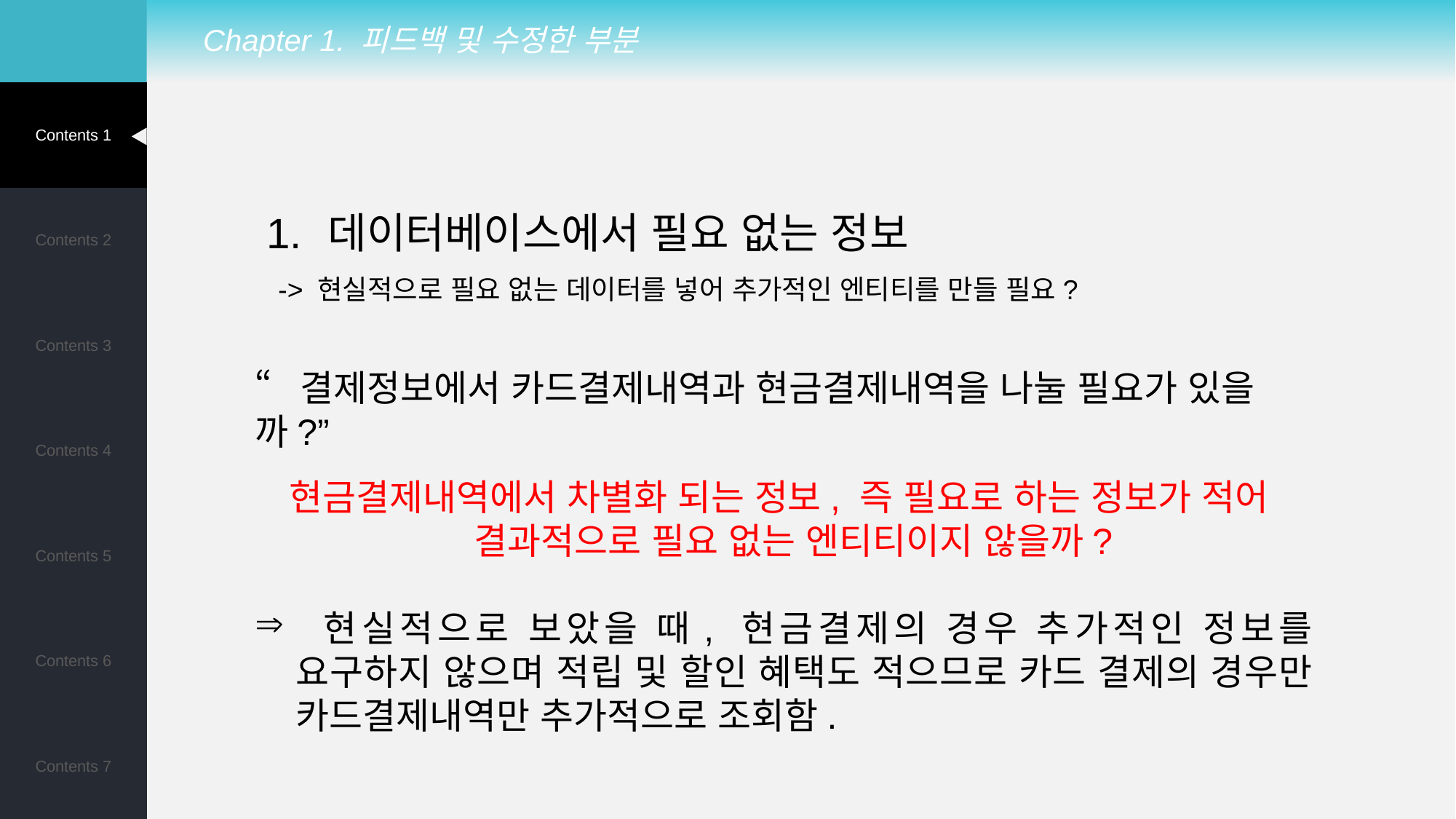

Chapter 1. 피드백 및 수정한 부분
| Contents 1 |
| --- |
| Contents 2 |
| Contents 3 |
| Contents 4 |
| Contents 5 |
| Contents 6 |
| Contents 7 |

데이터베이스에서 필요 없는 정보
 -> 현실적으로 필요 없는 데이터를 넣어 추가적인 엔티티를 만들 필요?
“결제정보에서 카드결제내역과 현금결제내역을 나눌 필요가 있을까?”

현금결제내역에서 차별화 되는 정보, 즉 필요로 하는 정보가 적어
 결과적으로 필요 없는 엔티티이지 않을까?

 현실적으로 보았을 때, 현금결제의 경우 추가적인 정보를 요구하지 않으며 적립 및 할인 혜택도 적으므로 카드 결제의 경우만 카드결제내역만 추가적으로 조회함.